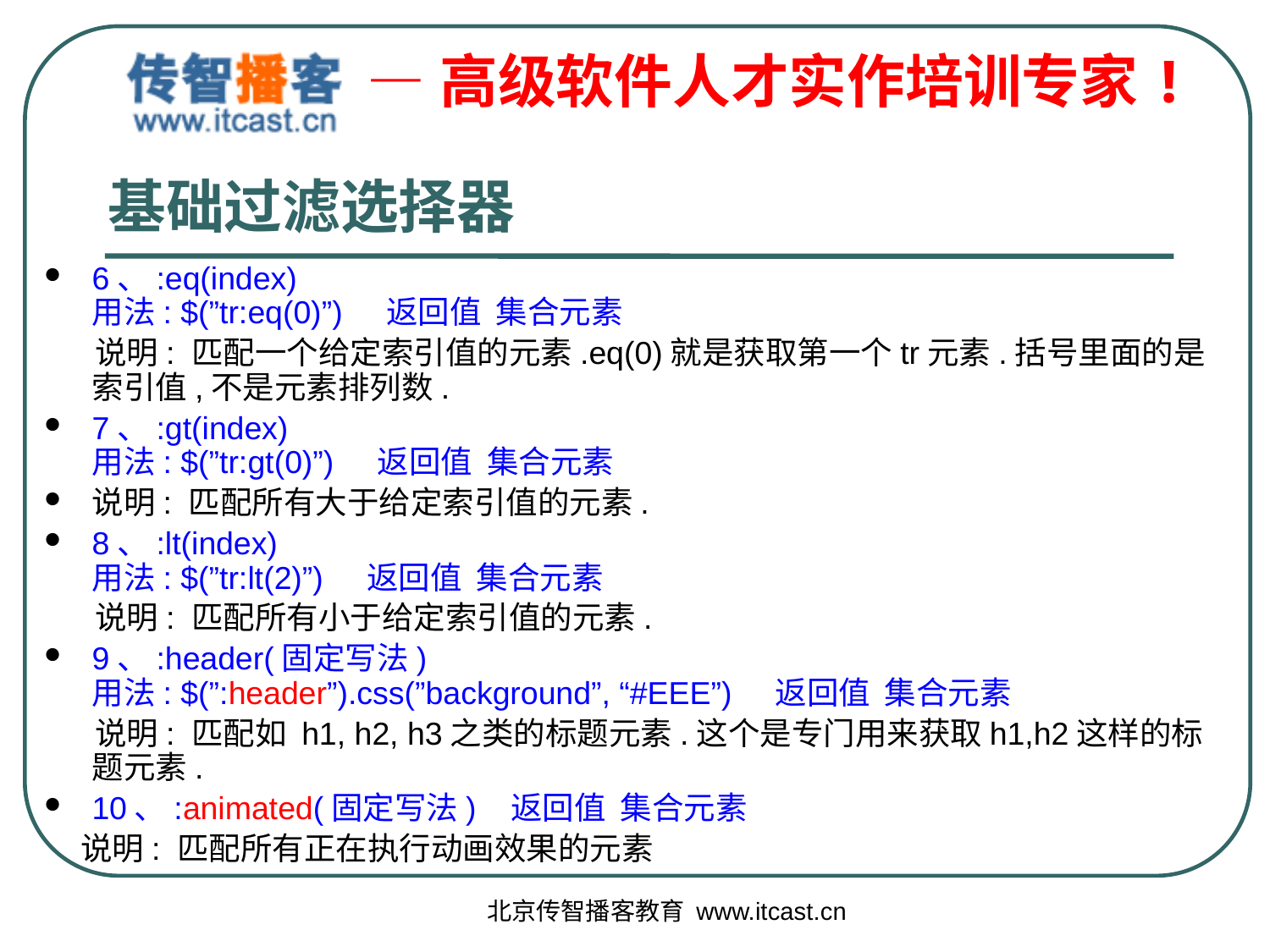

基础过滤选择器
6、:eq(index)
用法: $(”tr:eq(0)”)    返回值  集合元素
      说明: 匹配一个给定索引值的元素.eq(0)就是获取第一个tr元素.括号里面的是索引值,不是元素排列数.
7、:gt(index)
用法: $(”tr:gt(0)”)    返回值  集合元素
说明: 匹配所有大于给定索引值的元素.
8、:lt(index)
用法: $(”tr:lt(2)”)    返回值  集合元素
      说明: 匹配所有小于给定索引值的元素.
9、:header(固定写法)
用法: $(”:header”).css(”background”, “#EEE”)    返回值  集合元素
      说明: 匹配如 h1, h2, h3之类的标题元素.这个是专门用来获取h1,h2这样的标题元素.
10、:animated(固定写法)   返回值  集合元素
    说明: 匹配所有正在执行动画效果的元素
北京传智播客教育 www.itcast.cn